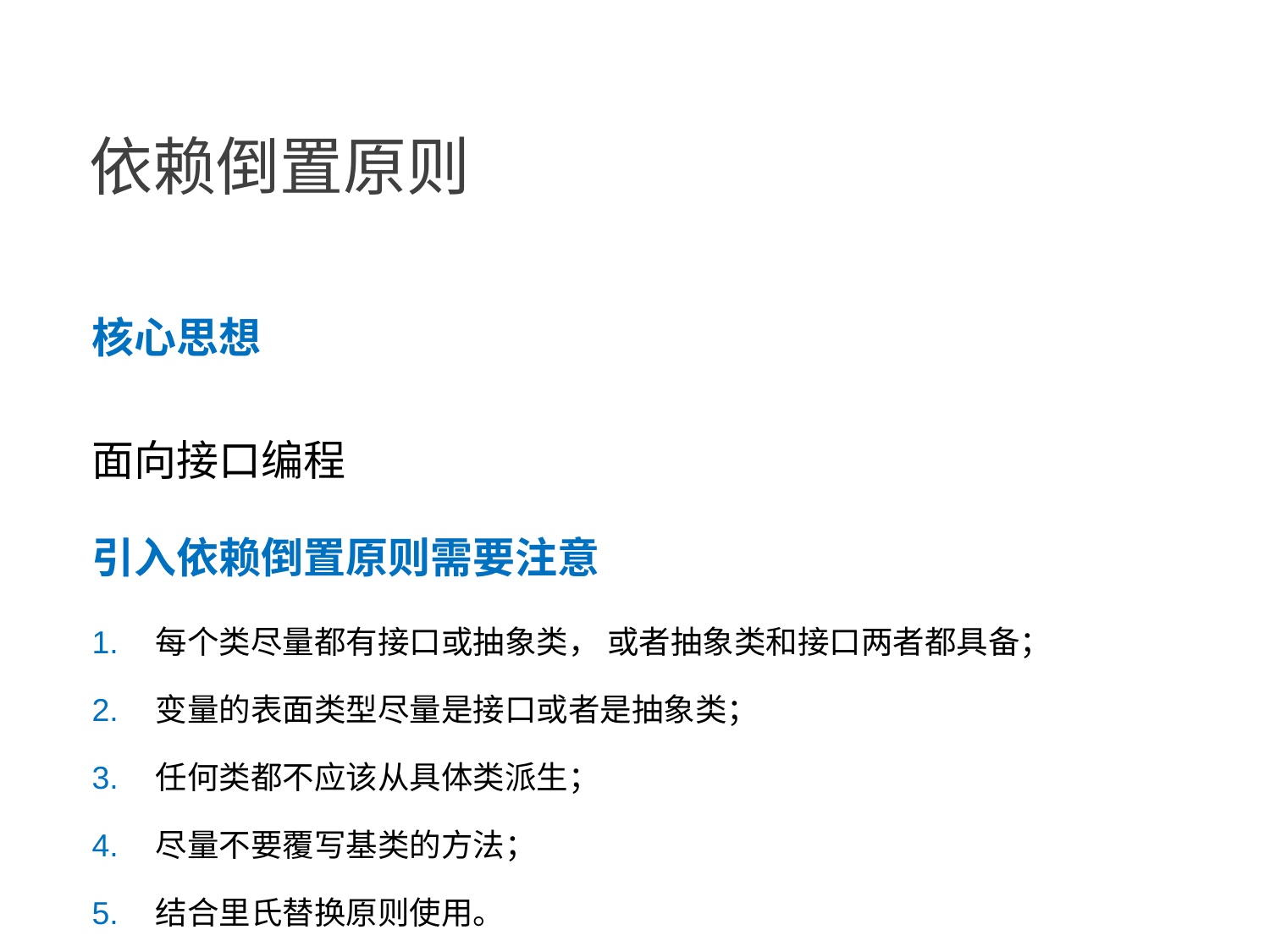

依赖倒置原则
核心思想
面向接口编程
引入依赖倒置原则需要注意
每个类尽量都有接口或抽象类， 或者抽象类和接口两者都具备；
变量的表面类型尽量是接口或者是抽象类；
任何类都不应该从具体类派生；
尽量不要覆写基类的方法；
结合里氏替换原则使用。